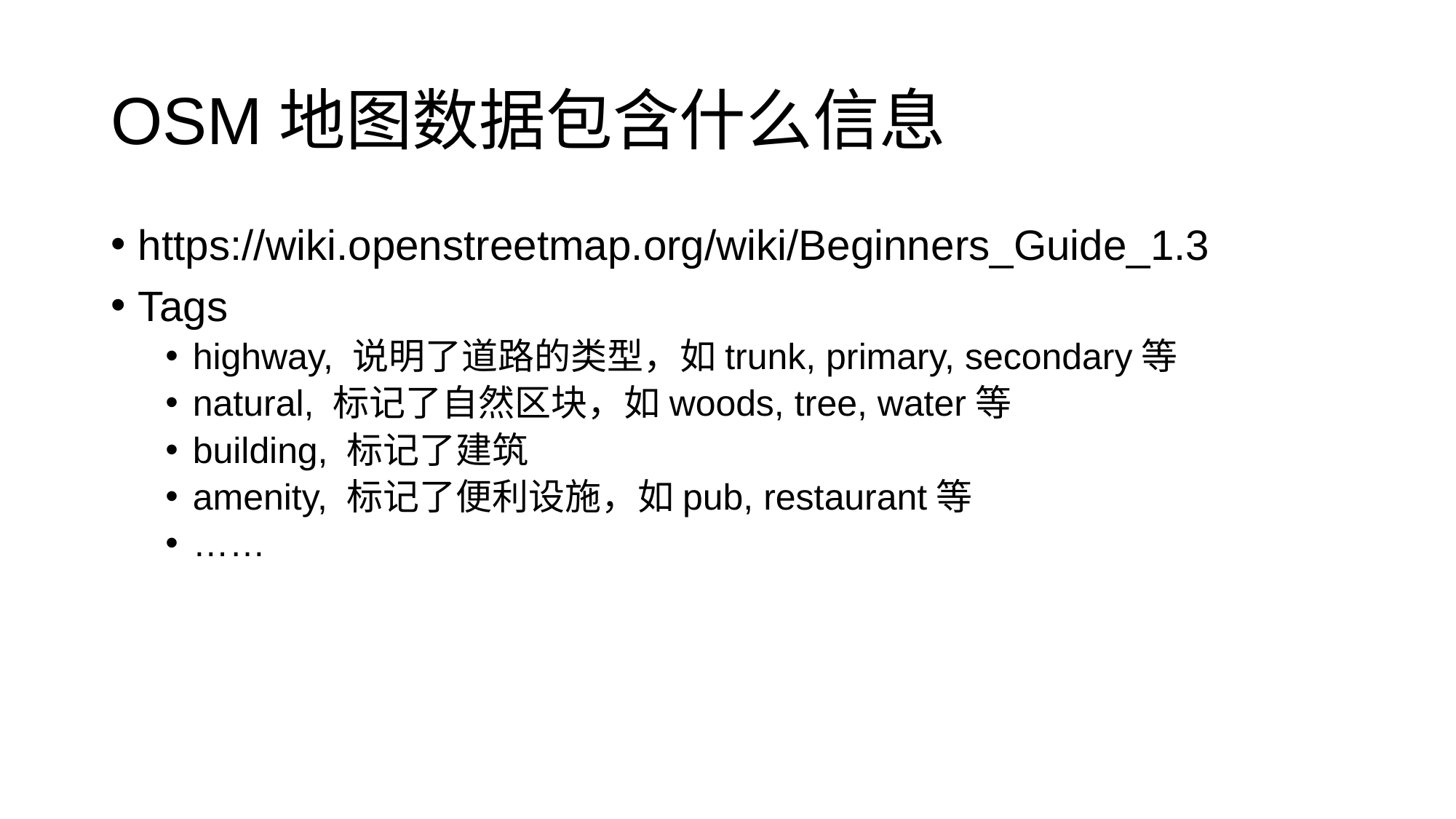

# OSM地图数据包含什么信息
https://wiki.openstreetmap.org/wiki/Beginners_Guide_1.3
Tags
highway, 说明了道路的类型，如trunk, primary, secondary等
natural, 标记了自然区块，如woods, tree, water等
building, 标记了建筑
amenity, 标记了便利设施，如pub, restaurant等
……